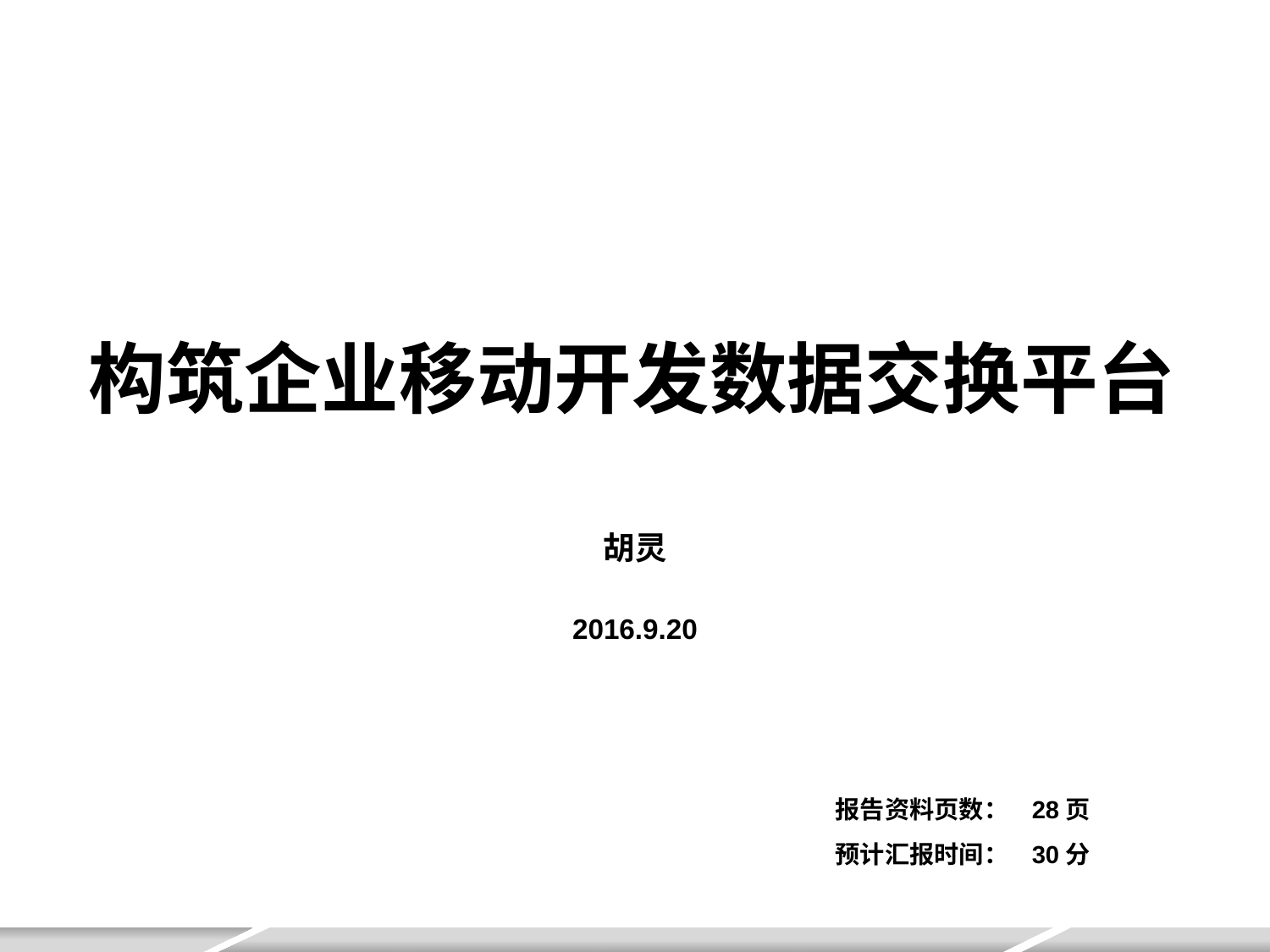

构筑企业移动开发数据交换平台
胡灵
2016.9.20
报告资料页数：   28页
预计汇报时间：   30分